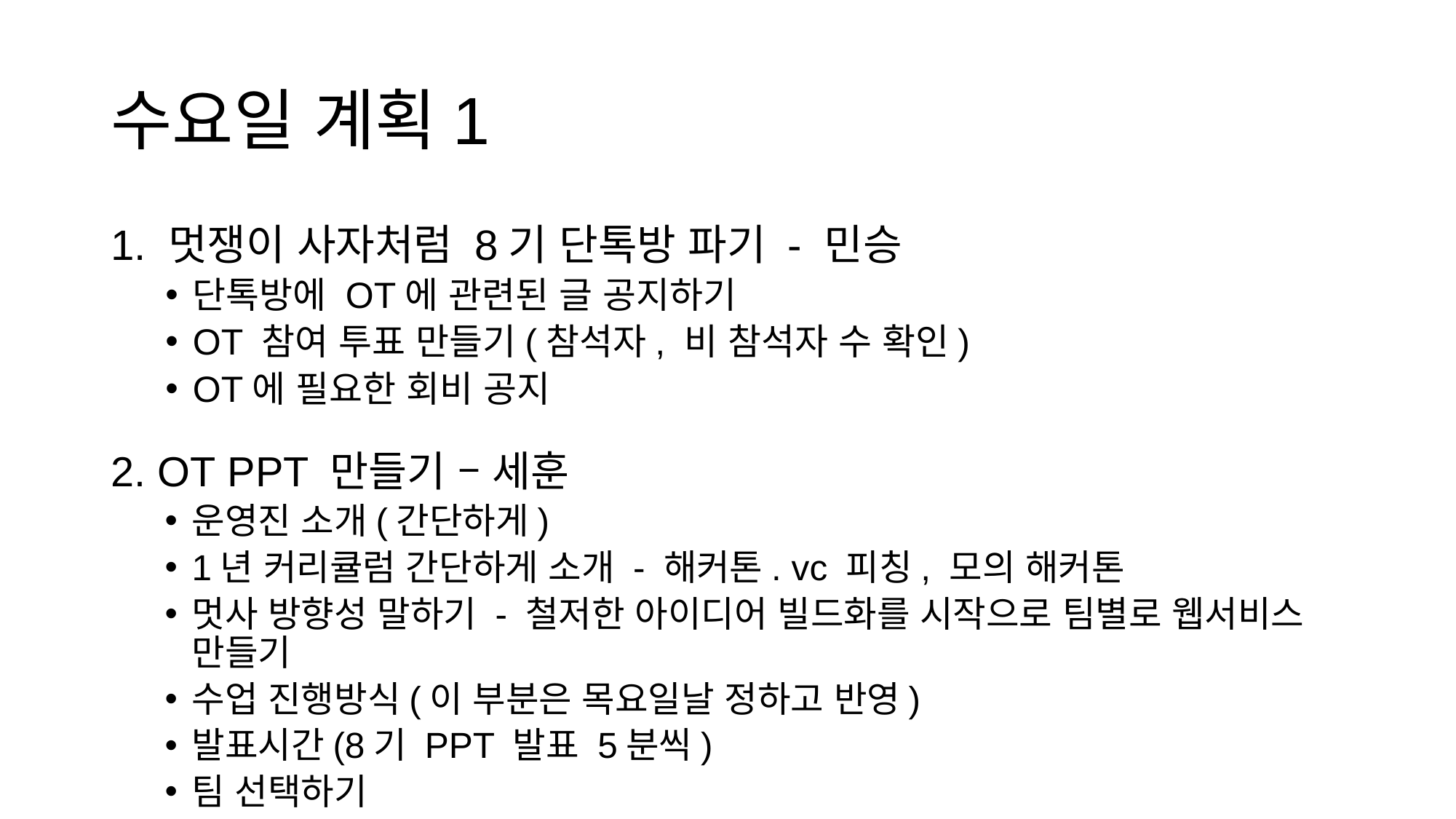

# 수요일 계획1
1. 멋쟁이 사자처럼 8기 단톡방 파기 - 민승
단톡방에 OT에 관련된 글 공지하기
OT 참여 투표 만들기(참석자, 비 참석자 수 확인)
OT에 필요한 회비 공지

2. OT PPT 만들기 – 세훈
운영진 소개(간단하게)
1년 커리큘럼 간단하게 소개 - 해커톤. vc 피칭, 모의 해커톤
멋사 방향성 말하기 - 철저한 아이디어 빌드화를 시작으로 팀별로 웹서비스 만들기
수업 진행방식(이 부분은 목요일날 정하고 반영)
발표시간(8기 PPT 발표 5분씩)
팀 선택하기